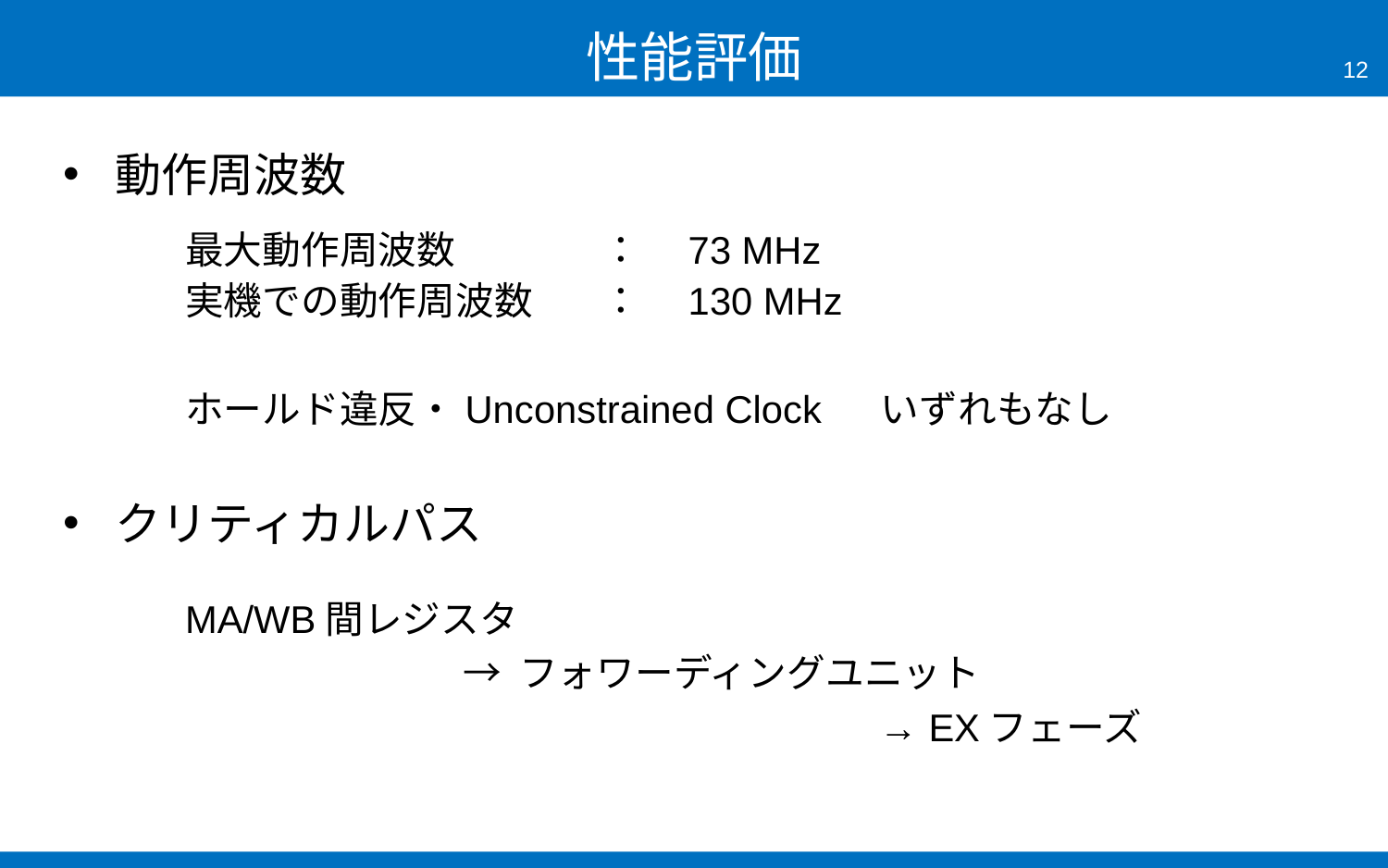

# 性能評価
動作周波数

最大動作周波数		：　73 MHz
実機での動作周波数	：　130 MHz

ホールド違反・Unconstrained Clock 　いずれもなし

クリティカルパス

MA/WB間レジスタ
		→ フォワーディングユニット
					→ EXフェーズ